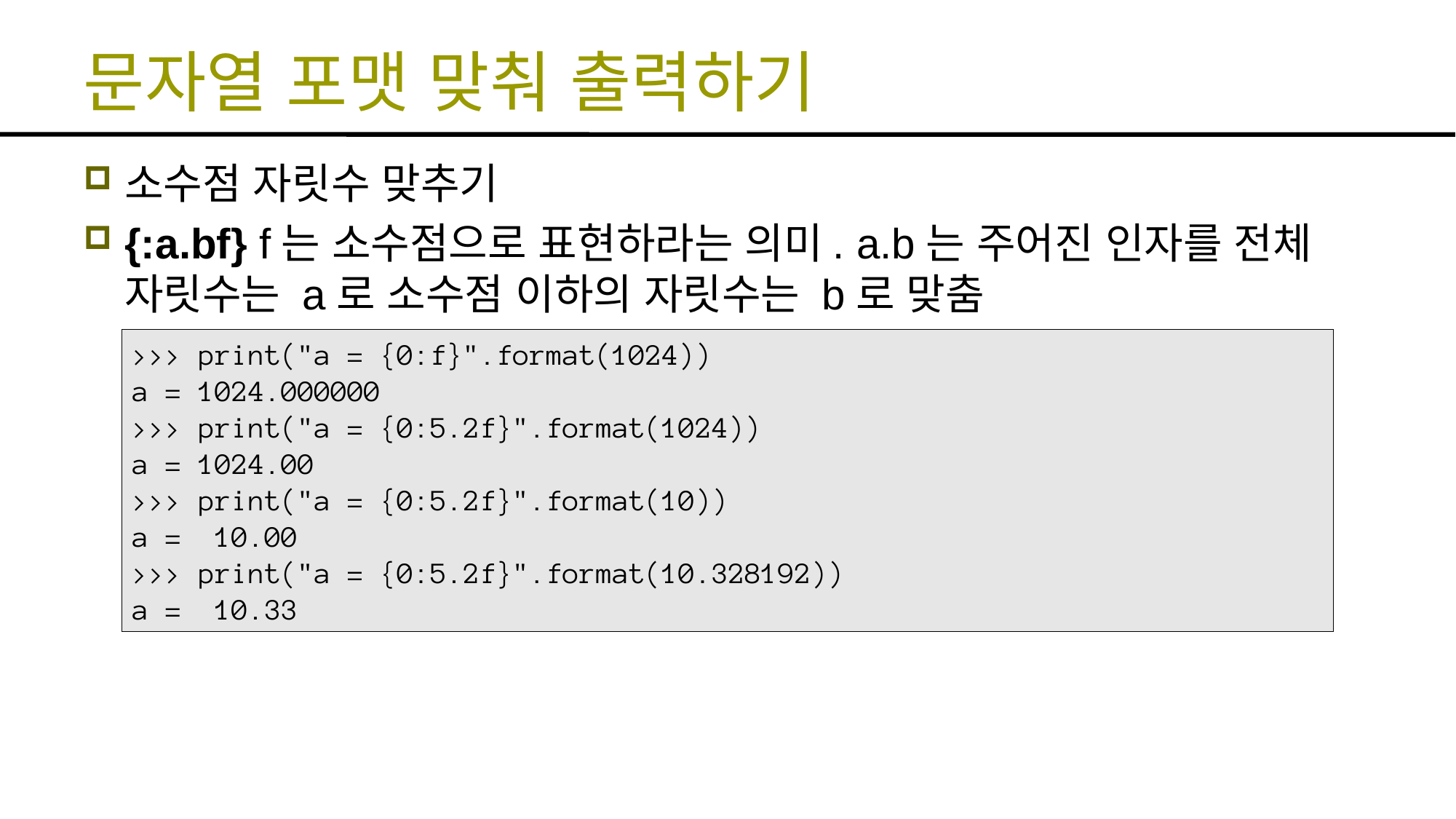

# 문자열 포맷 맞춰 출력하기
소수점 자릿수 맞추기
{:a.bf} f는 소수점으로 표현하라는 의미. a.b는 주어진 인자를 전체 자릿수는 a로 소수점 이하의 자릿수는 b로 맞춤

>>> print("a = {0:f}".format(1024))
a = 1024.000000
>>> print("a = {0:5.2f}".format(1024))
a = 1024.00
>>> print("a = {0:5.2f}".format(10))
a =  10.00
>>> print("a = {0:5.2f}".format(10.328192))
a =  10.33